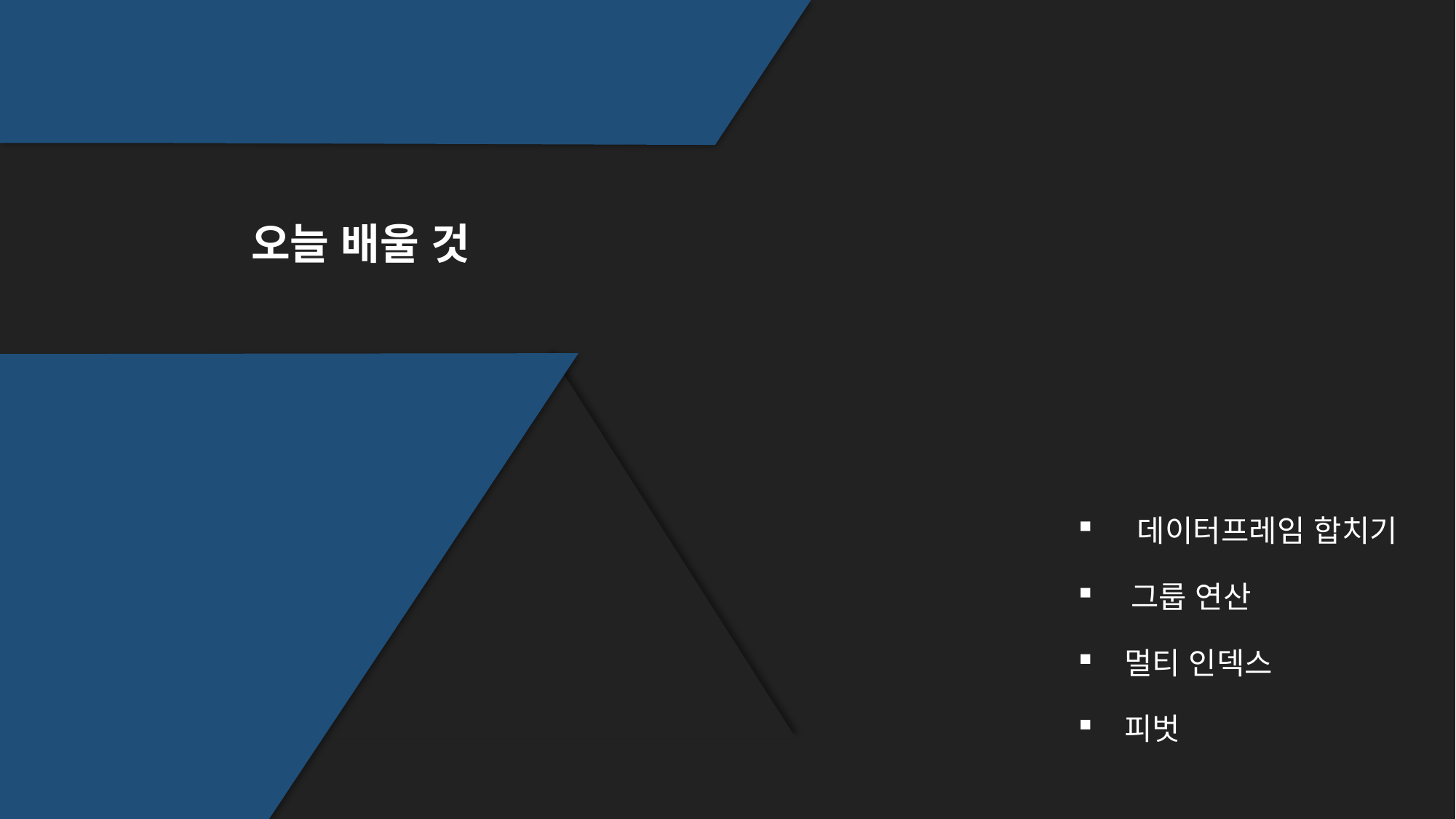

오늘 배울 것

데이터프레임 합치기

그룹 연산

멀티 인덱스

피벗